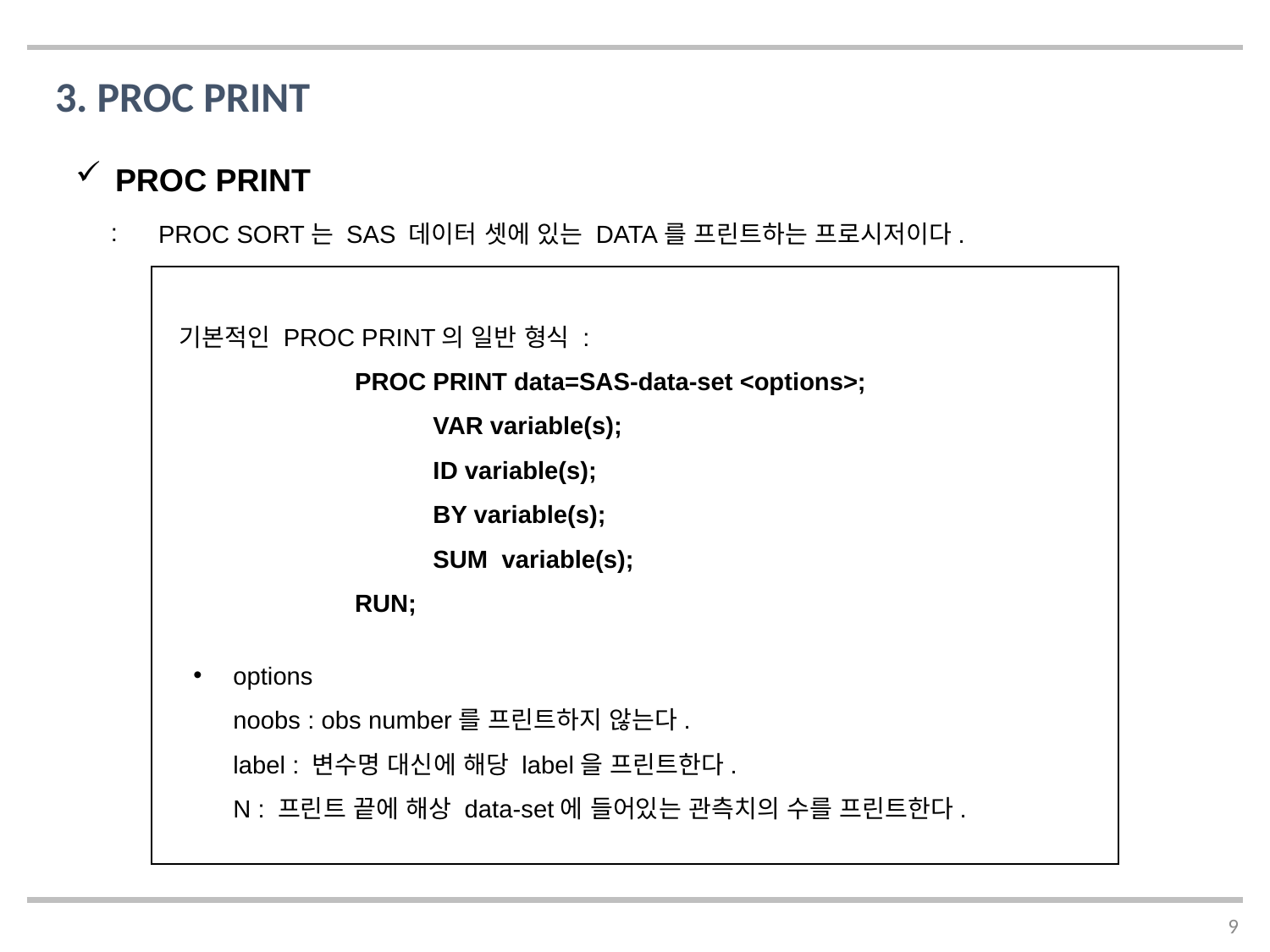

3. PROC PRINT
PROC PRINT
PROC SORT는 SAS 데이터 셋에 있는 DATA를 프린트하는 프로시저이다.

기본적인 PROC PRINT의 일반 형식 :
	       PROC PRINT data=SAS-data-set <options>;
		VAR variable(s);
		ID variable(s);
		BY variable(s);
		SUM  variable(s);
	       RUN;
options
noobs : obs number를 프린트하지 않는다.
label : 변수명 대신에 해당 label을 프린트한다.
N : 프린트 끝에 해상 data-set에 들어있는 관측치의 수를 프린트한다.